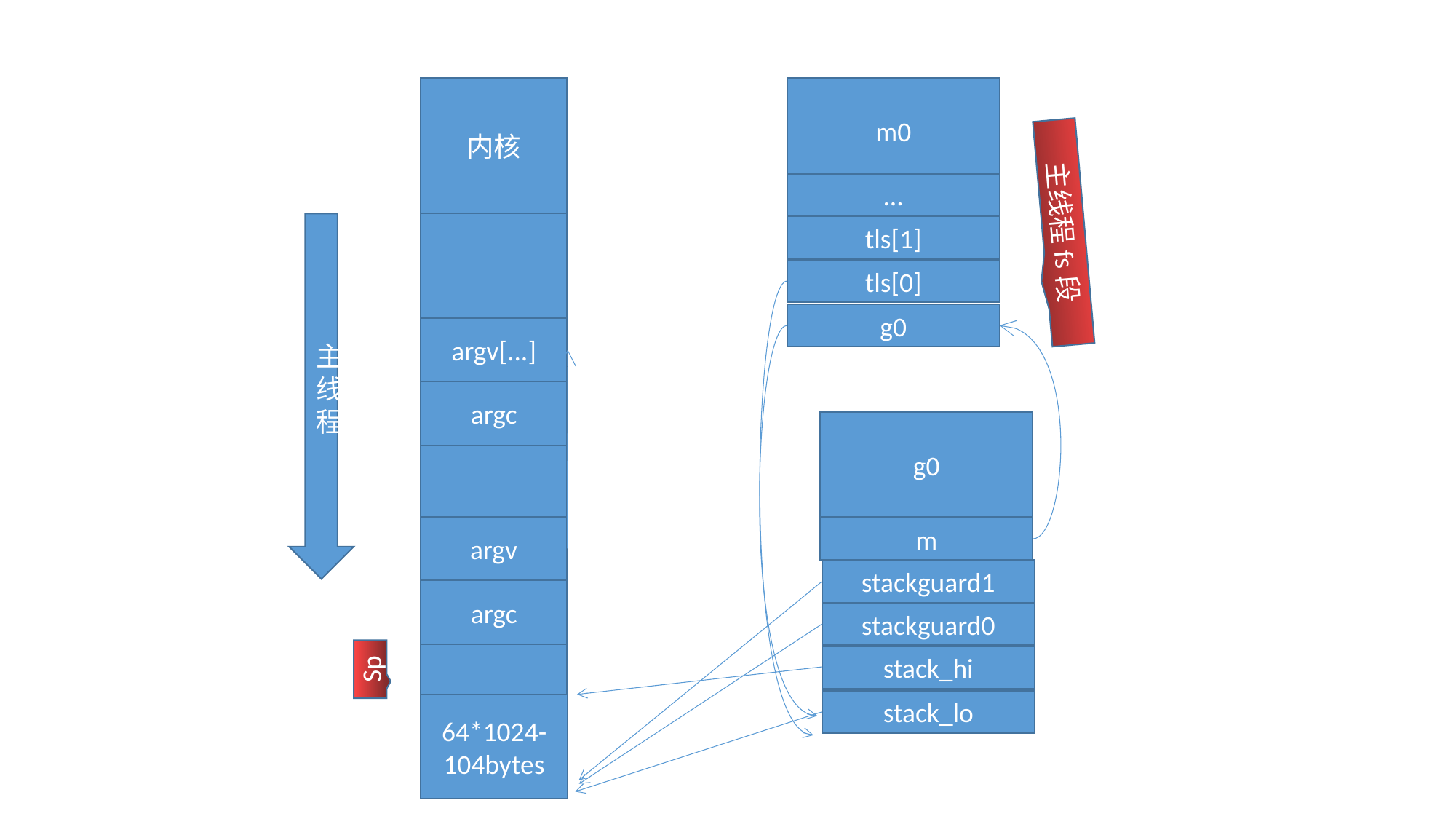

内核
m0
...
主线程fs段
主线程

tls[1]
tls[0]
g0
argv[...]
argc
g0

argv
m
stackguard1
argc
stackguard0

stack_hi
Sp
stack_lo
64*1024-104bytes